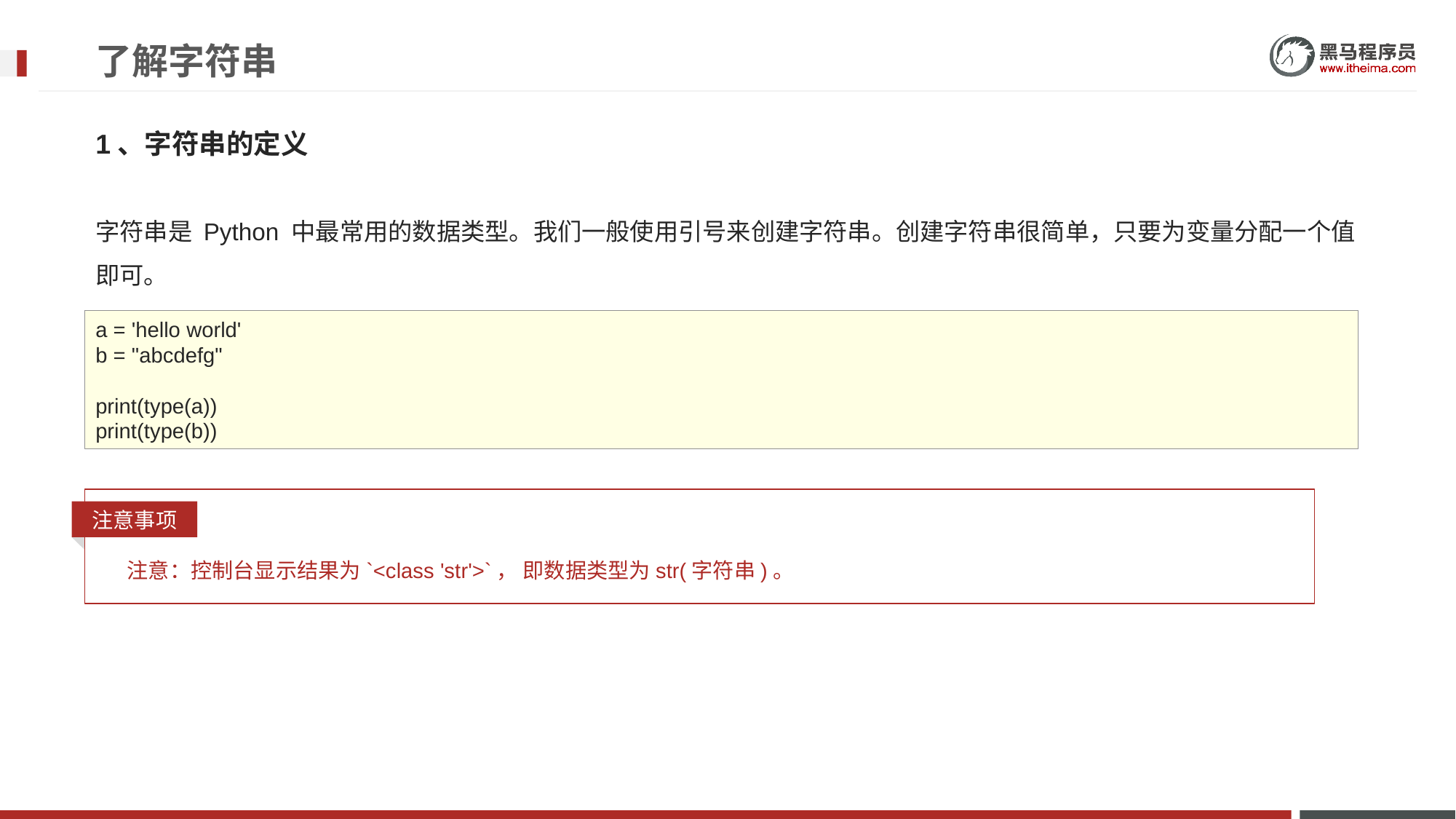

# 了解字符串
1、字符串的定义
字符串是 Python 中最常用的数据类型。我们一般使用引号来创建字符串。创建字符串很简单，只要为变量分配一个值即可。
a = 'hello world'
b = "abcdefg"

print(type(a))
print(type(b))

注意事项

注意：控制台显示结果为`<class 'str'>`， 即数据类型为str(字符串)。